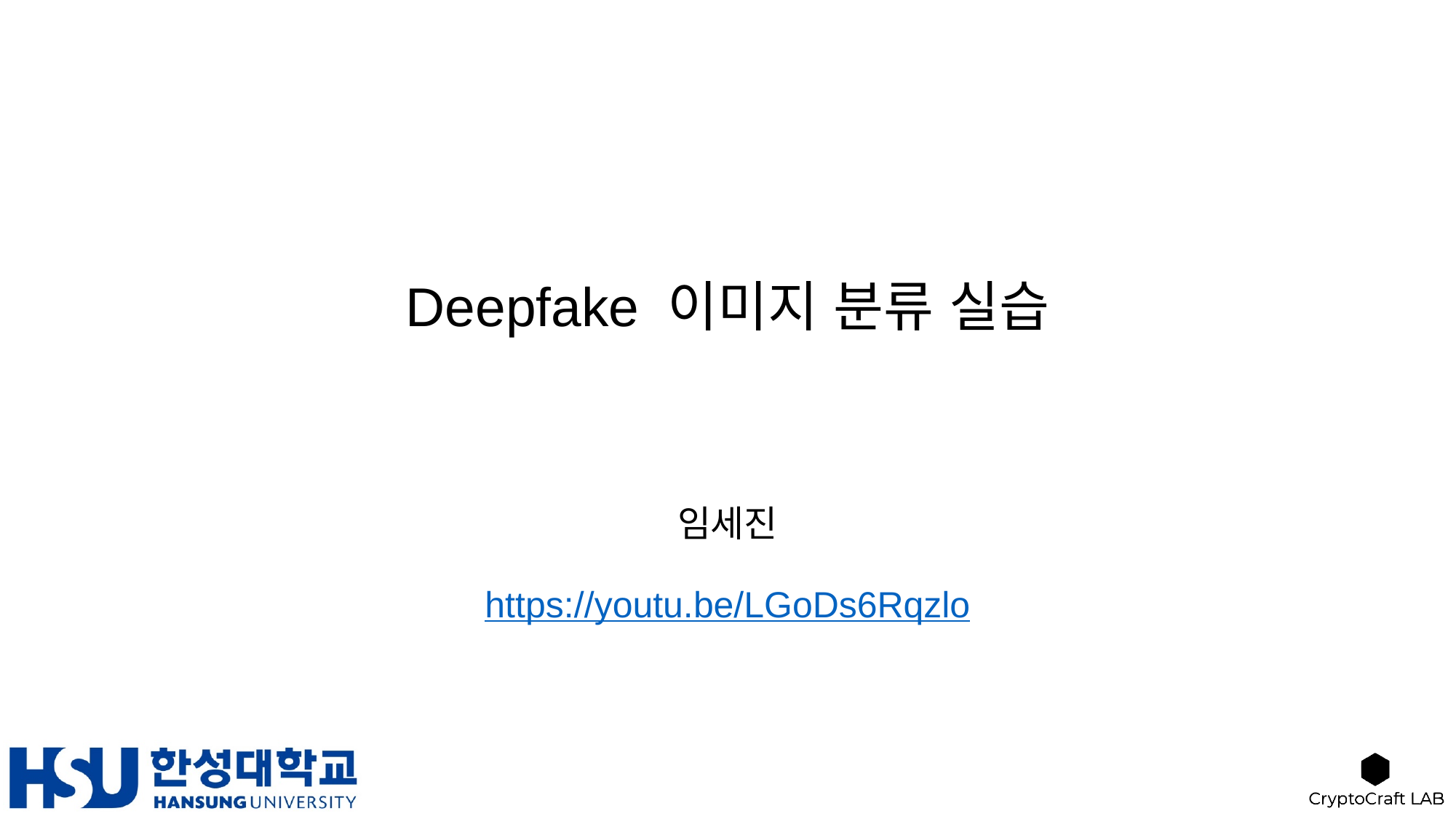

# Deepfake 이미지 분류 실습
임세진
https://youtu.be/LGoDs6Rqzlo